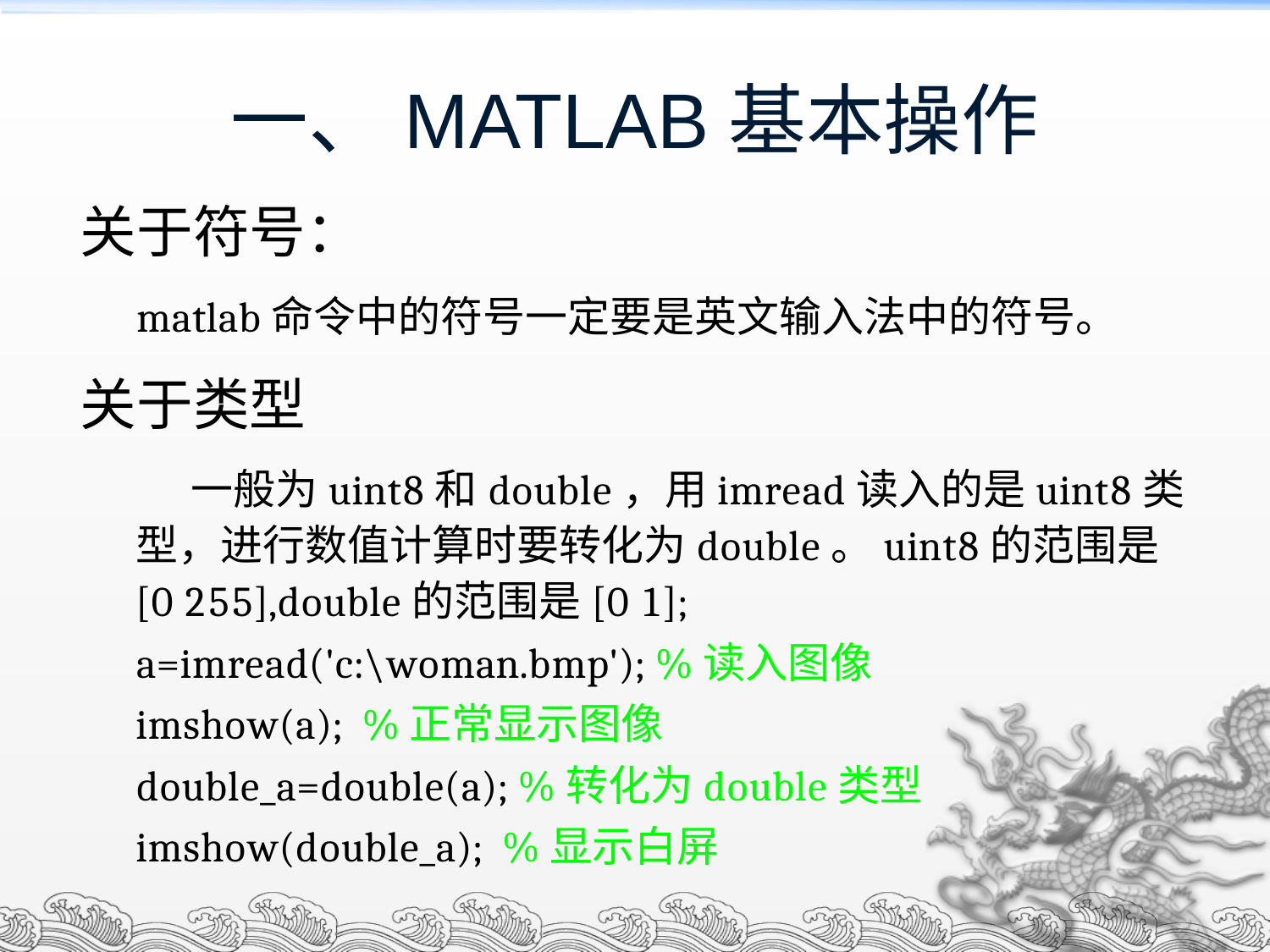

一、MATLAB基本操作
关于符号：
      matlab命令中的符号一定要是英文输入法中的符号。
关于类型
      一般为uint8和double，用imread读入的是uint8类型，进行数值计算时要转化为double。uint8的范围是[0 255],double的范围是[0 1];
a=imread('c:\woman.bmp'); %读入图像
imshow(a);  %正常显示图像
double_a=double(a); %转化为double类型
imshow(double_a);  %显示白屏